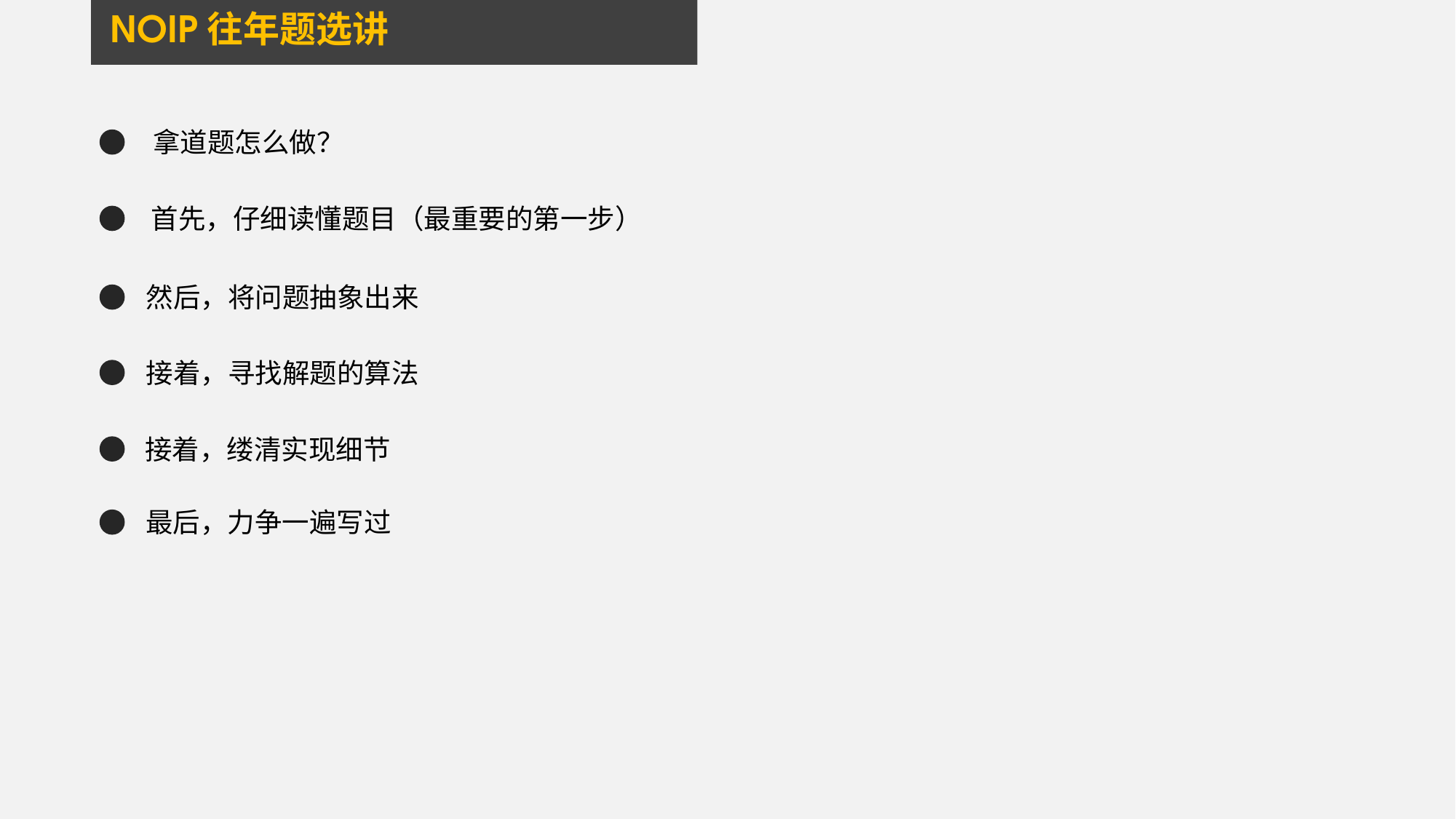

NOIP往年题选讲
拿道题怎么做？

首先，仔细读懂题目（最重要的第一步）

然后，将问题抽象出来

接着，寻找解题的算法

接着，缕清实现细节

最后，力争一遍写过